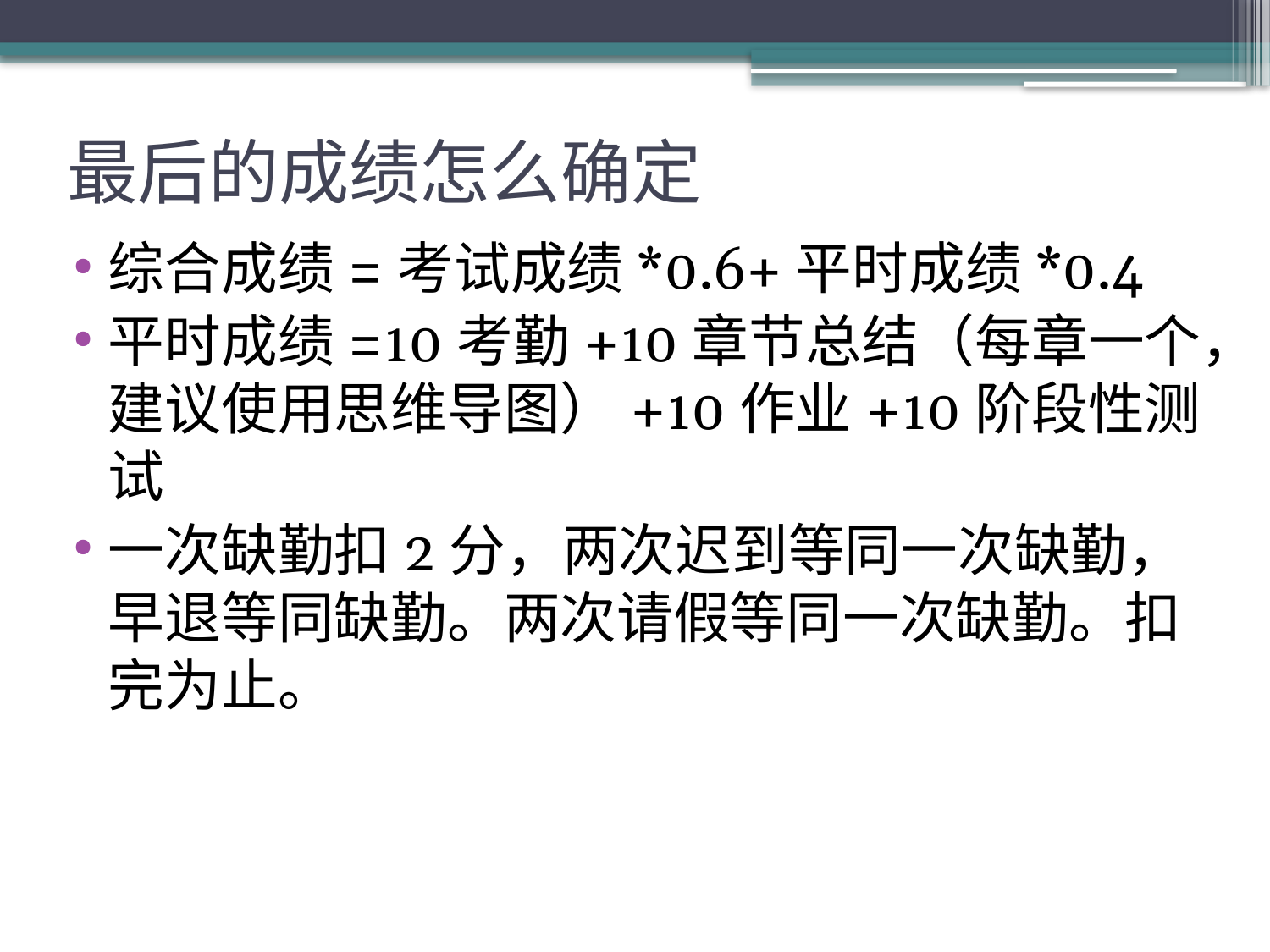

# 最后的成绩怎么确定
综合成绩=考试成绩*0.6+平时成绩*0.4
平时成绩=10考勤+10章节总结（每章一个，建议使用思维导图）+10作业+10阶段性测试
一次缺勤扣2分，两次迟到等同一次缺勤，早退等同缺勤。两次请假等同一次缺勤。扣完为止。